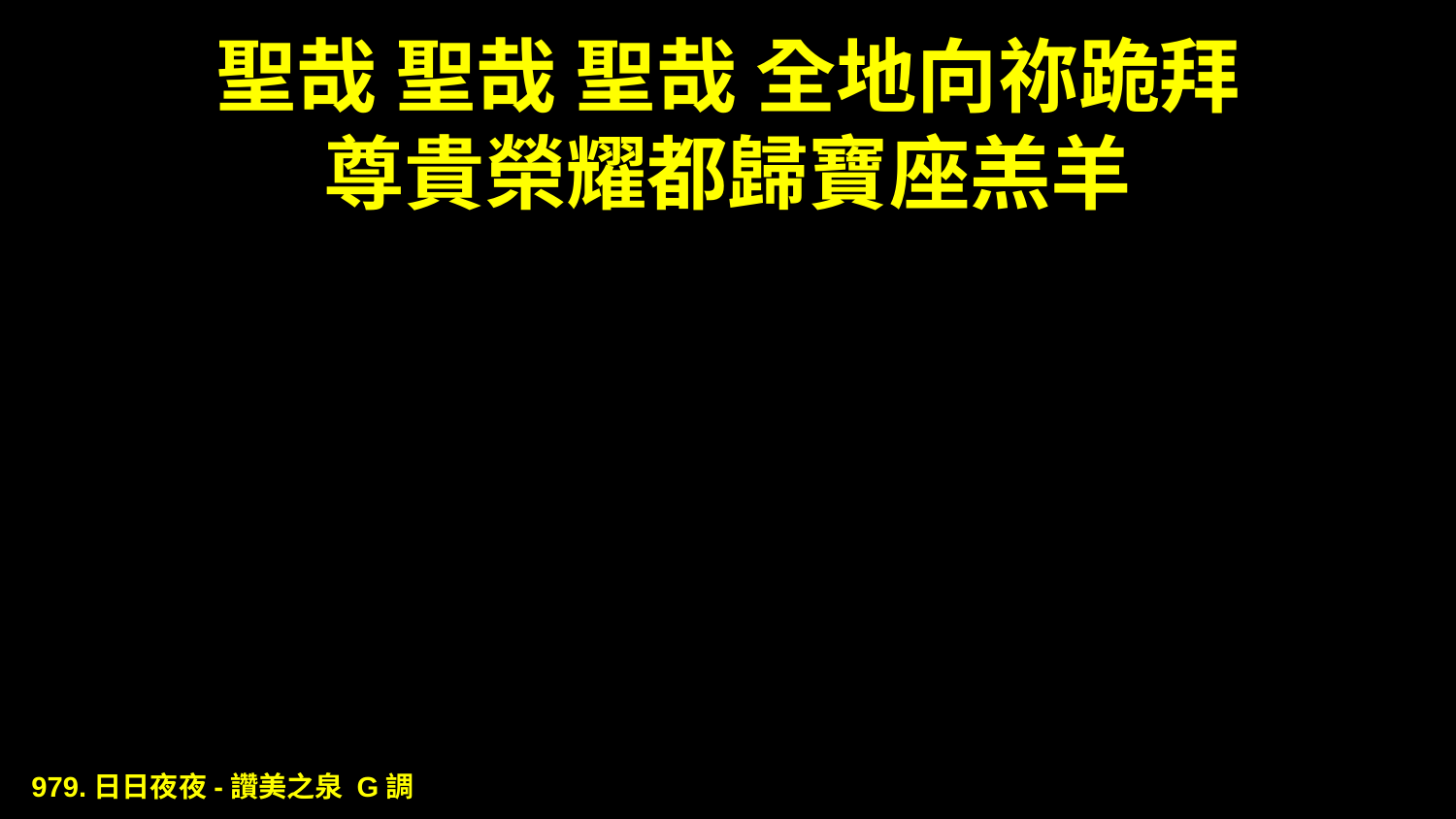

# 聖哉 聖哉 聖哉 全地向祢跪拜 尊貴榮耀都歸寶座羔羊
979.日日夜夜-讚美之泉 G調